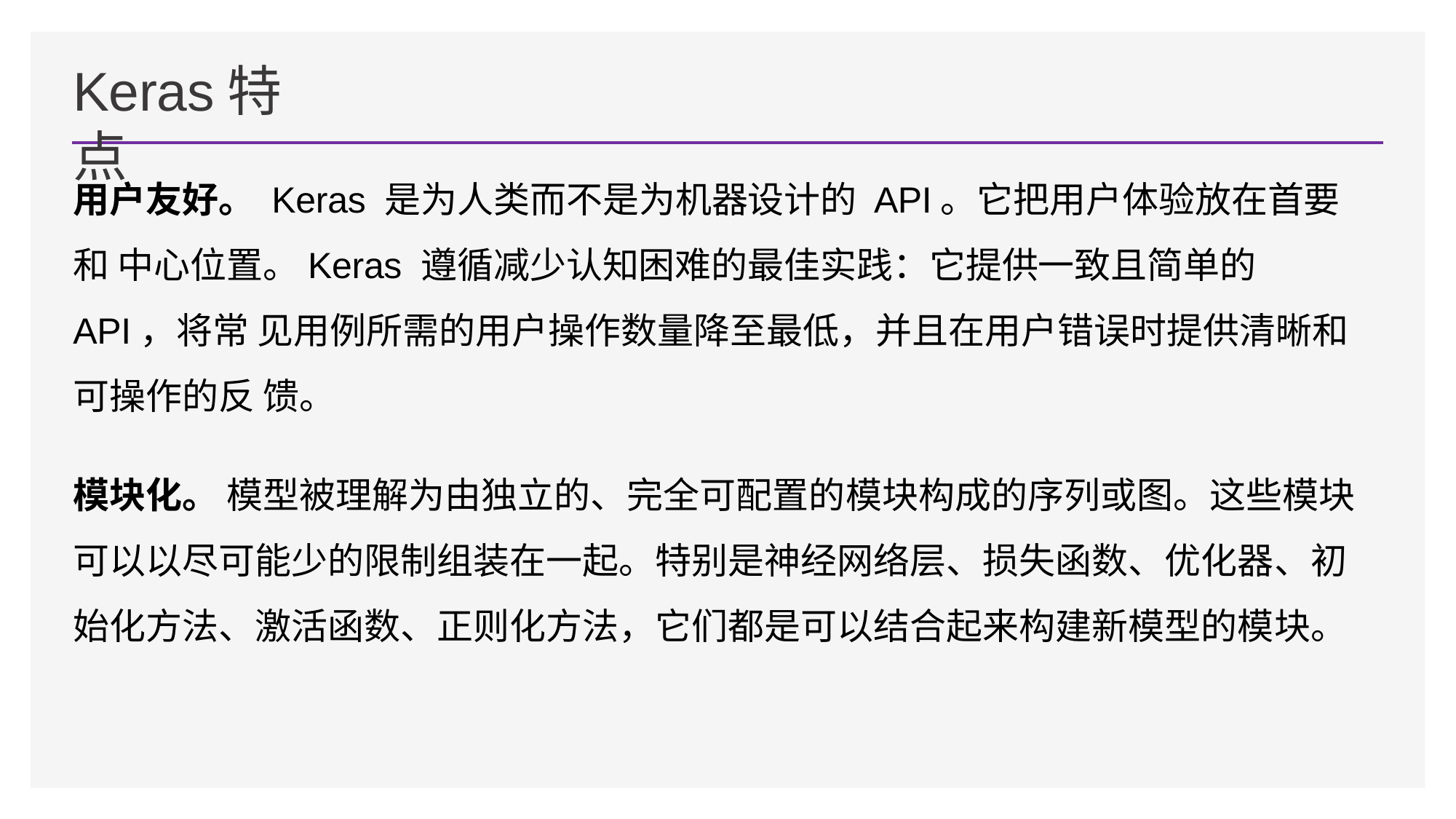

# Keras特点
用户友好。 Keras 是为人类而不是为机器设计的 API。它把用户体验放在首要和 中心位置。Keras 遵循减少认知困难的最佳实践：它提供一致且简单的 API，将常 见用例所需的用户操作数量降至最低，并且在用户错误时提供清晰和可操作的反 馈。
模块化。 模型被理解为由独立的、完全可配置的模块构成的序列或图。这些模块 可以以尽可能少的限制组装在一起。特别是神经网络层、损失函数、优化器、初 始化方法、激活函数、正则化方法，它们都是可以结合起来构建新模型的模块。